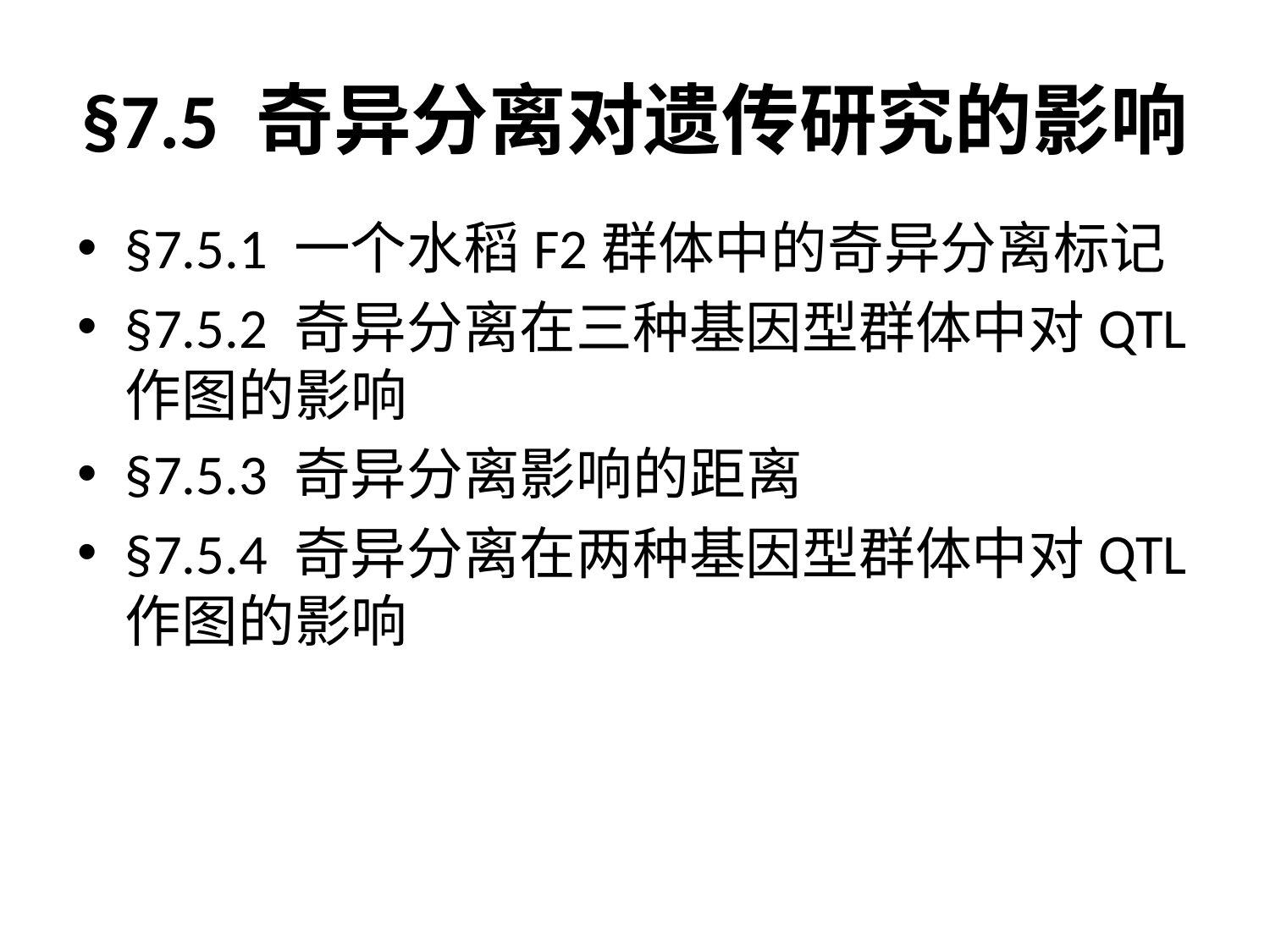

# §7.5 奇异分离对遗传研究的影响
§7.5.1 一个水稻F2群体中的奇异分离标记
§7.5.2 奇异分离在三种基因型群体中对QTL作图的影响
§7.5.3 奇异分离影响的距离
§7.5.4 奇异分离在两种基因型群体中对QTL作图的影响